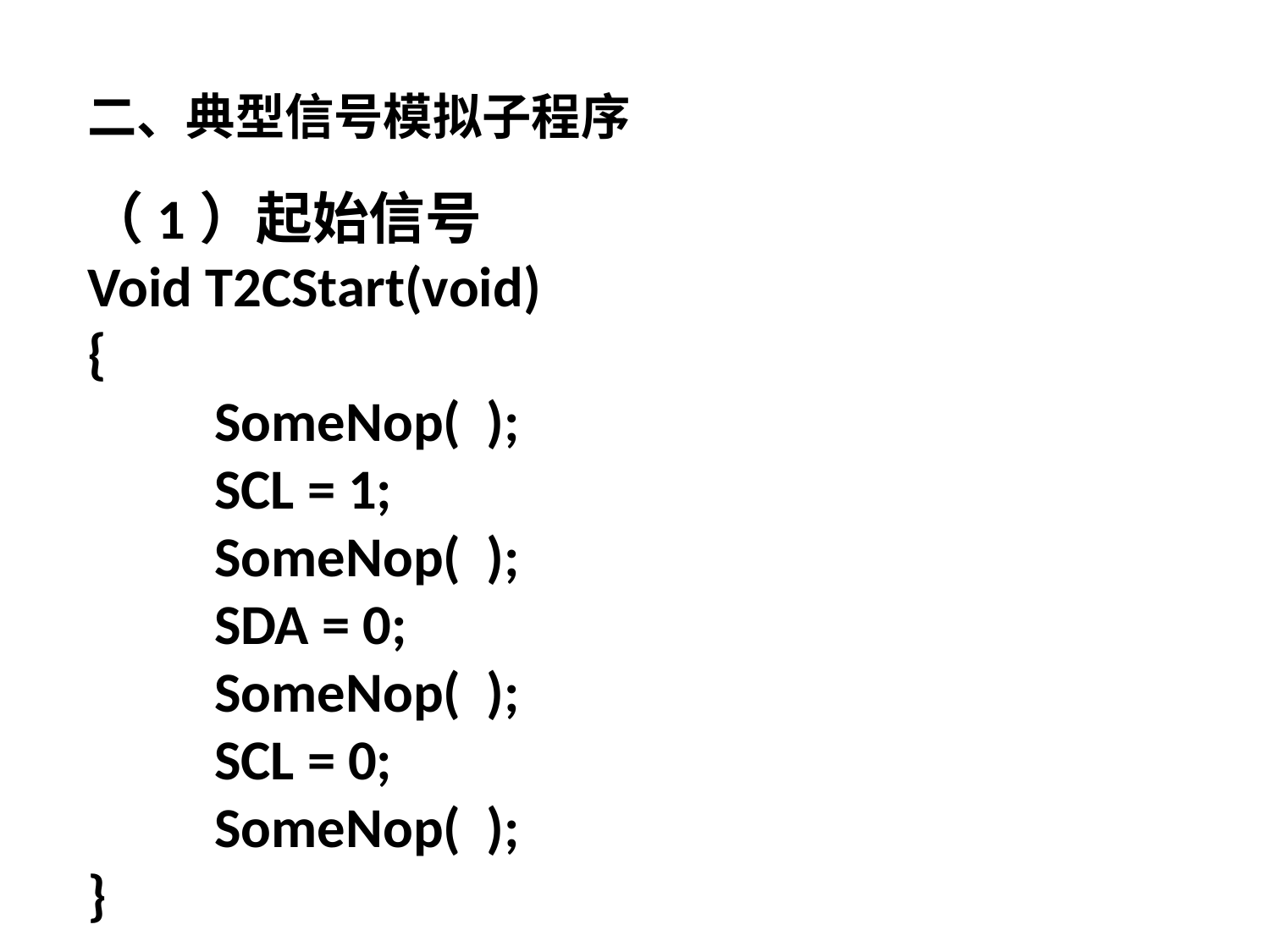

二、典型信号模拟子程序
（1）起始信号
Void T2CStart(void)
{
	SomeNop(  );
	SCL = 1;
	SomeNop(  );
	SDA = 0;
	SomeNop(  );
	SCL = 0;
	SomeNop(  );
}